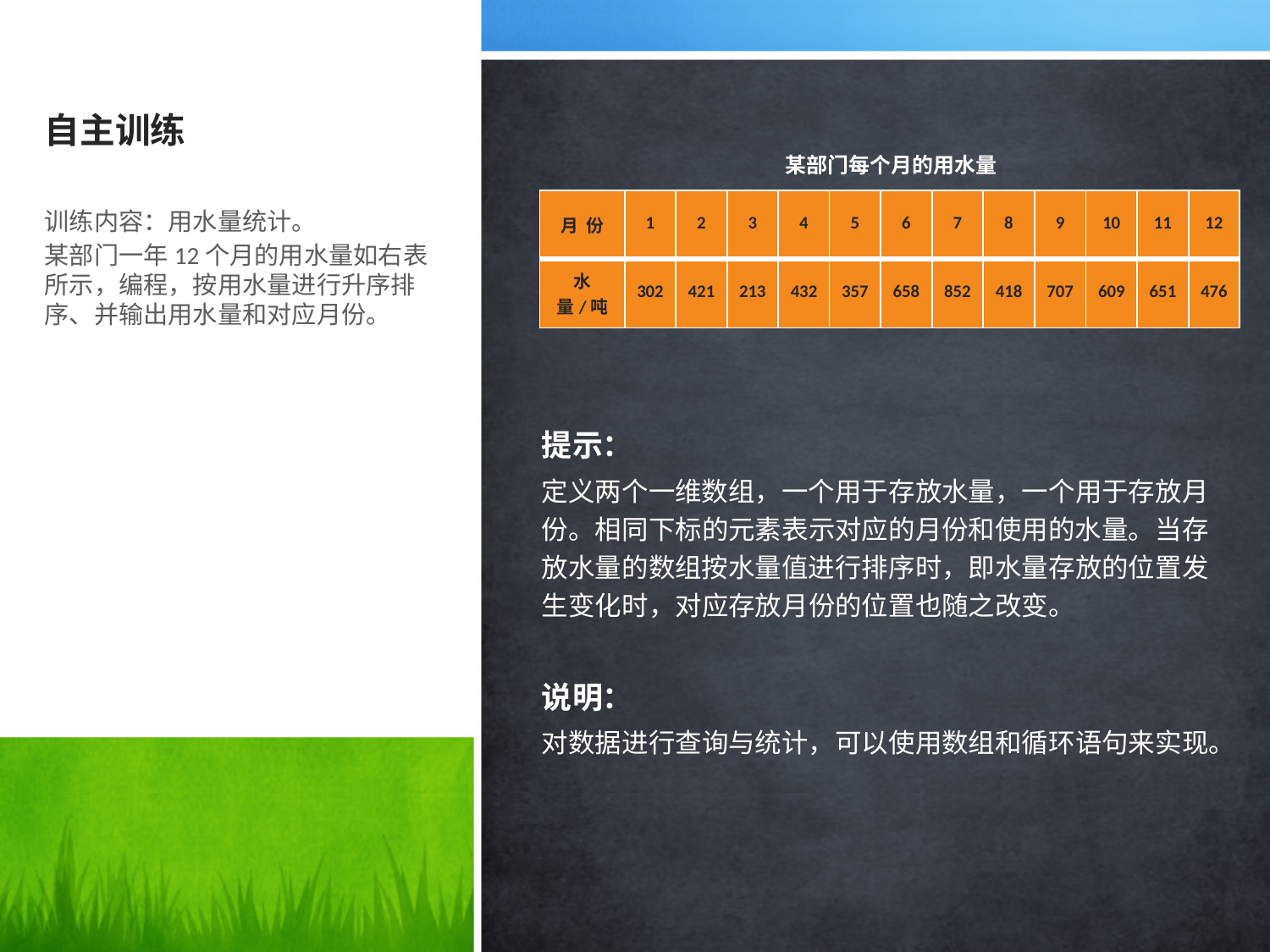

# 自主训练
某部门每个月的用水量
| 月 份 | 1 | 2 | 3 | 4 | 5 | 6 | 7 | 8 | 9 | 10 | 11 | 12 |
| --- | --- | --- | --- | --- | --- | --- | --- | --- | --- | --- | --- | --- |
| 水量/吨 | 302 | 421 | 213 | 432 | 357 | 658 | 852 | 418 | 707 | 609 | 651 | 476 |
训练内容：用水量统计。
某部门一年12个月的用水量如右表所示，编程，按用水量进行升序排序、并输出用水量和对应月份。

提示：
定义两个一维数组，一个用于存放水量，一个用于存放月份。相同下标的元素表示对应的月份和使用的水量。当存放水量的数组按水量值进行排序时，即水量存放的位置发生变化时，对应存放月份的位置也随之改变。

说明：
对数据进行查询与统计，可以使用数组和循环语句来实现。